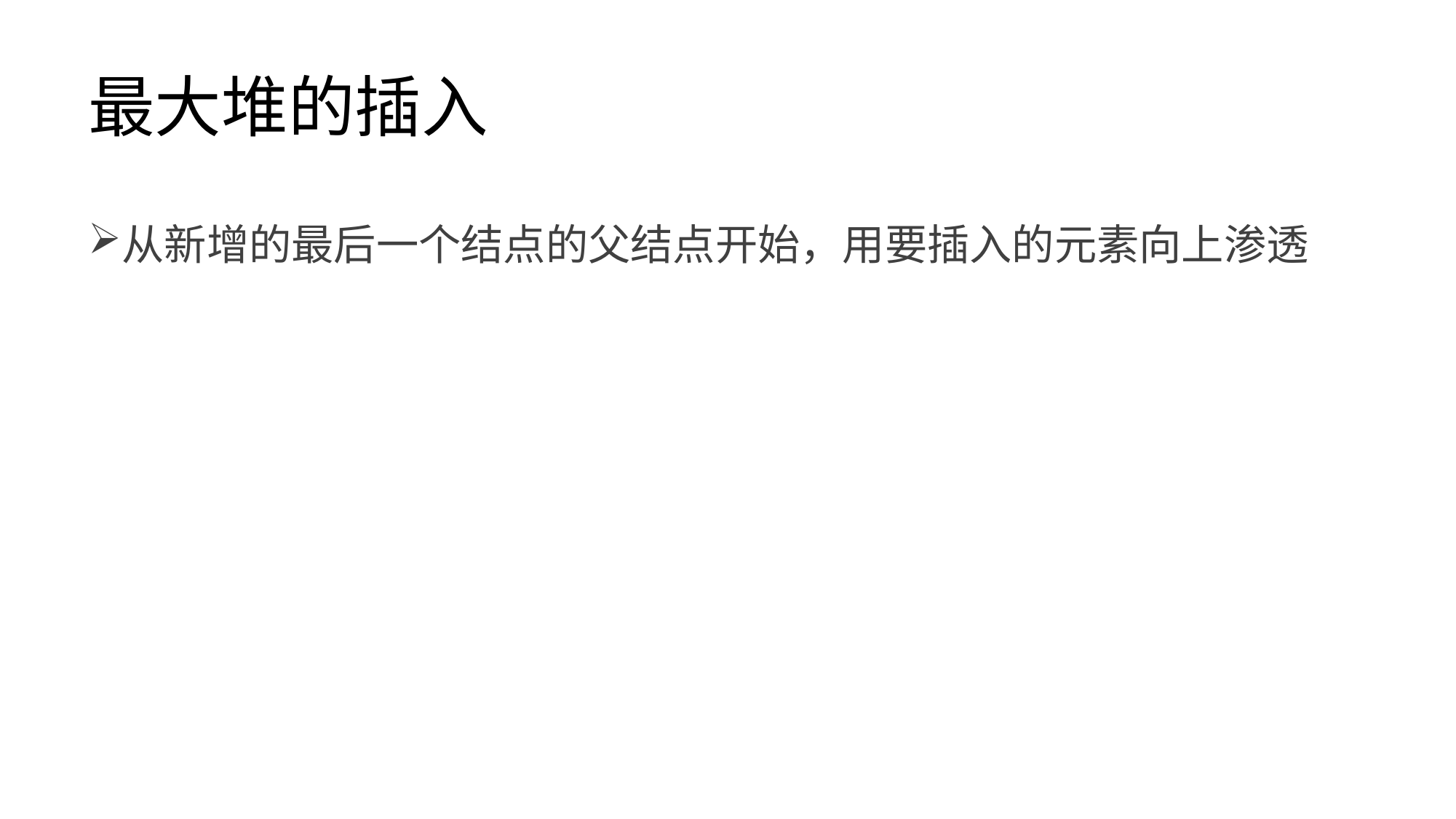

# 最大堆的插入
从新增的最后一个结点的父结点开始，用要插入的元素向上渗透